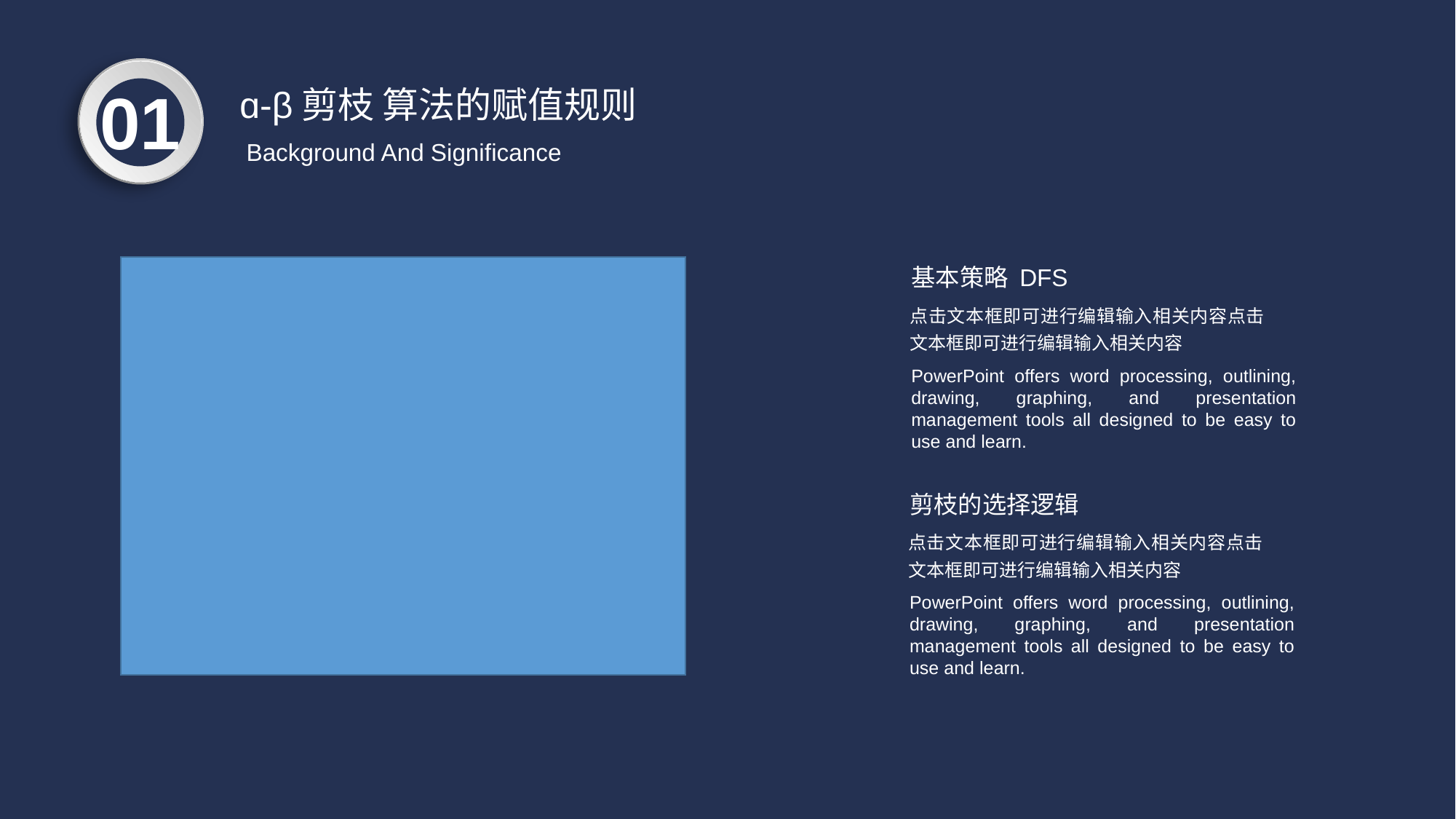

01
ɑ-β剪枝 算法的赋值规则
 Background And Significance

基本策略 DFS

点击文本框即可进行编辑输入相关内容点击文本框即可进行编辑输入相关内容
PowerPoint offers word processing, outlining, drawing, graphing, and presentation management tools all designed to be easy to use and learn.
剪枝的选择逻辑

点击文本框即可进行编辑输入相关内容点击文本框即可进行编辑输入相关内容
PowerPoint offers word processing, outlining, drawing, graphing, and presentation management tools all designed to be easy to use and learn.